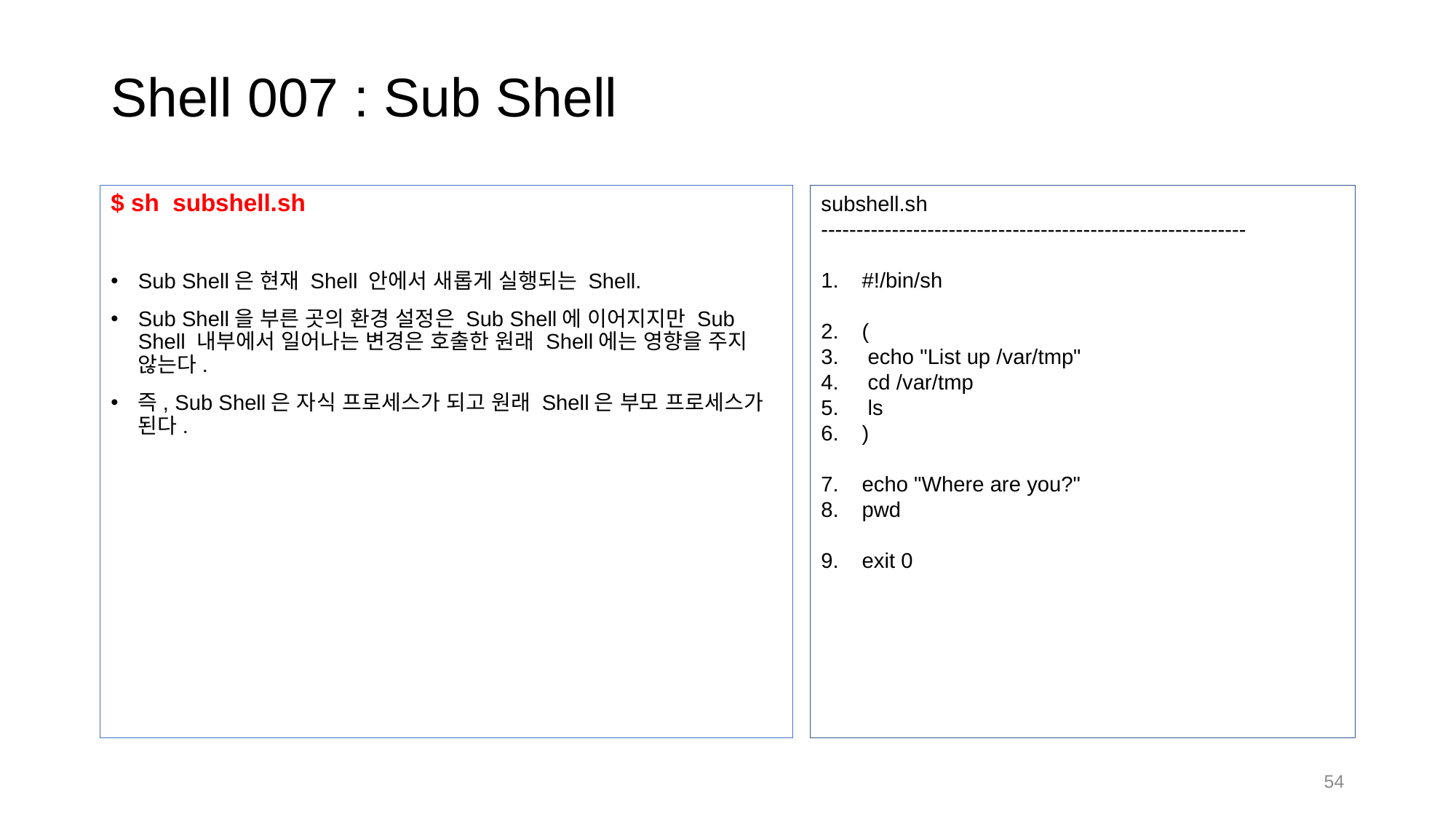

# Shell 007 : Sub Shell
$ sh  subshell.sh

Sub Shell은 현재 Shell 안에서 새롭게 실행되는 Shell.
Sub Shell을 부른 곳의 환경 설정은 Sub Shell에 이어지지만 Sub Shell 내부에서 일어나는 변경은 호출한 원래 Shell에는 영향을 주지 않는다.
즉, Sub Shell은 자식 프로세스가 되고 원래 Shell은 부모 프로세스가 된다.

subshell.sh
------------------------------------------------------------

#!/bin/sh

(
 echo "List up /var/tmp"
 cd /var/tmp
 ls
)

echo "Where are you?"
pwd

exit 0
54